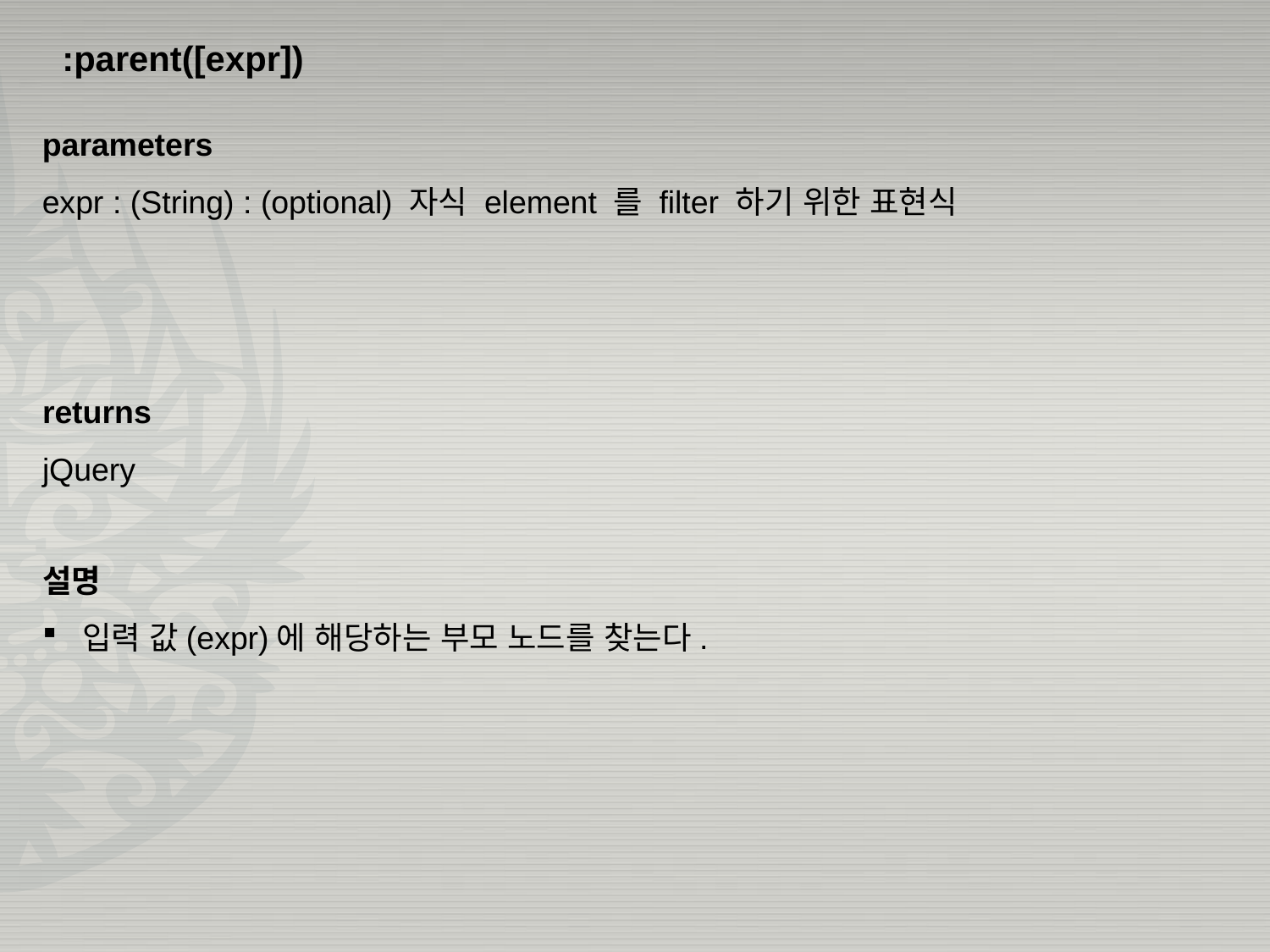

:parent([expr])
parameters
expr : (String) : (optional) 자식 element 를 filter 하기 위한 표현식
returns
jQuery
설명
  입력 값(expr)에 해당하는 부모 노드를 찾는다.